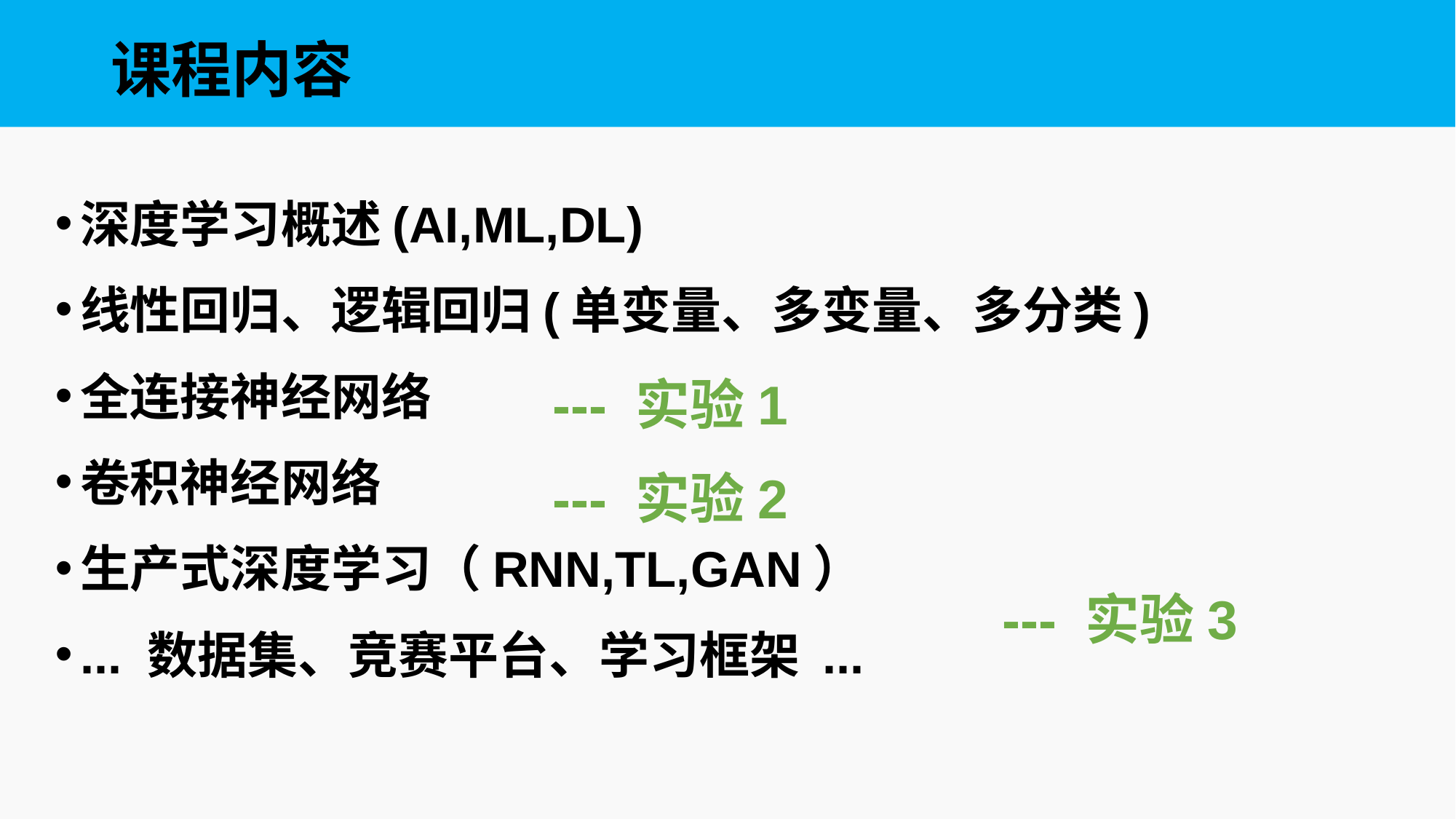

# 课程内容
深度学习概述(AI,ML,DL)
线性回归、逻辑回归(单变量、多变量、多分类)
全连接神经网络
卷积神经网络
生产式深度学习（RNN,TL,GAN）
... 数据集、竞赛平台、学习框架 ...

--- 实验1
--- 实验2

--- 实验3